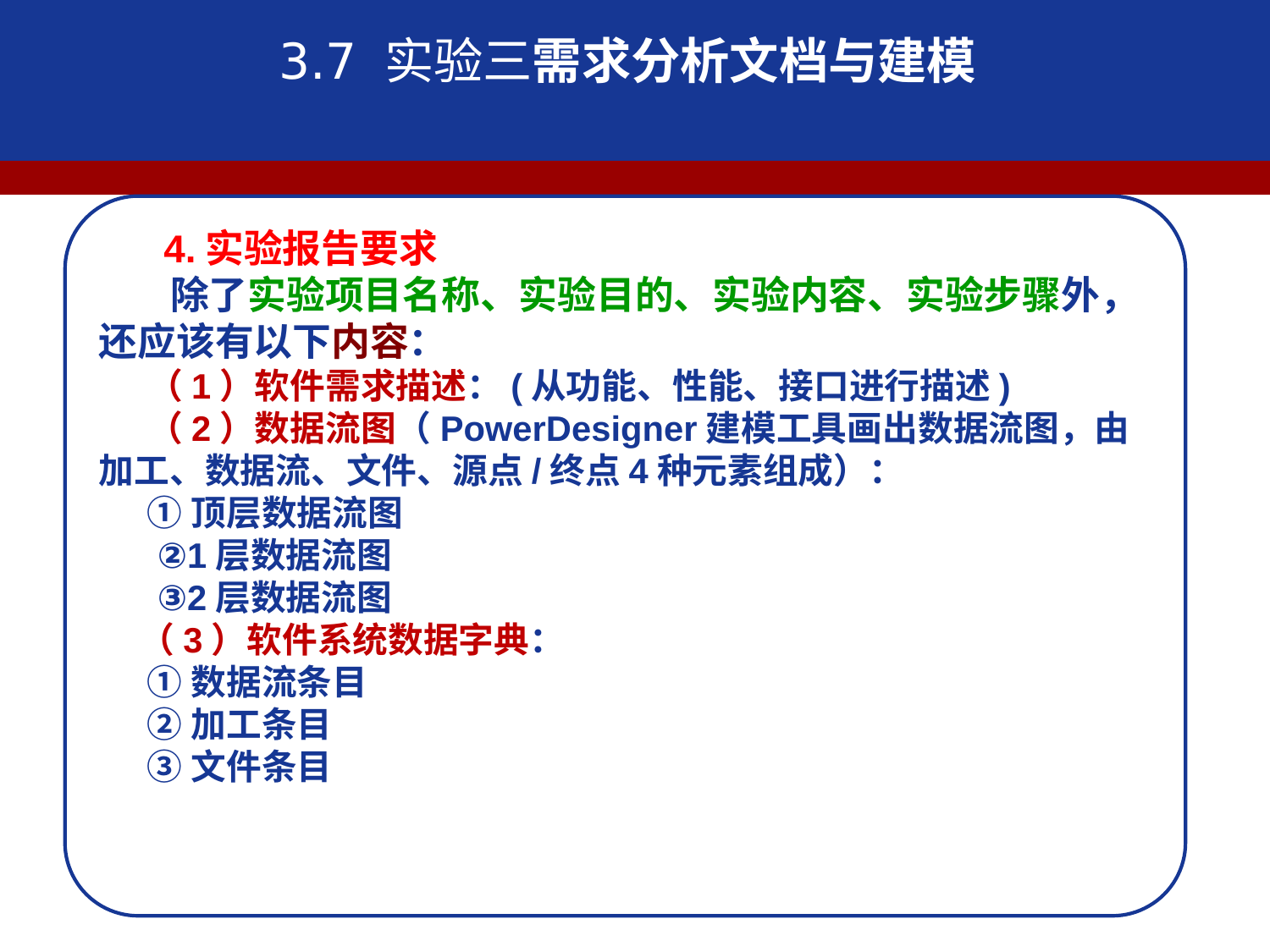

3.7 实验三需求分析文档与建模

      4.实验报告要求
       除了实验项目名称、实验目的、实验内容、实验步骤外，还应该有以下内容：
     （1）软件需求描述：(从功能、性能、接口进行描述)
     （2）数据流图（PowerDesigner建模工具画出数据流图，由加工、数据流、文件、源点/终点4种元素组成）：
      ①顶层数据流图
      ②1层数据流图
      ③2层数据流图
    （3）软件系统数据字典：
      ①数据流条目
      ②加工条目
      ③文件条目